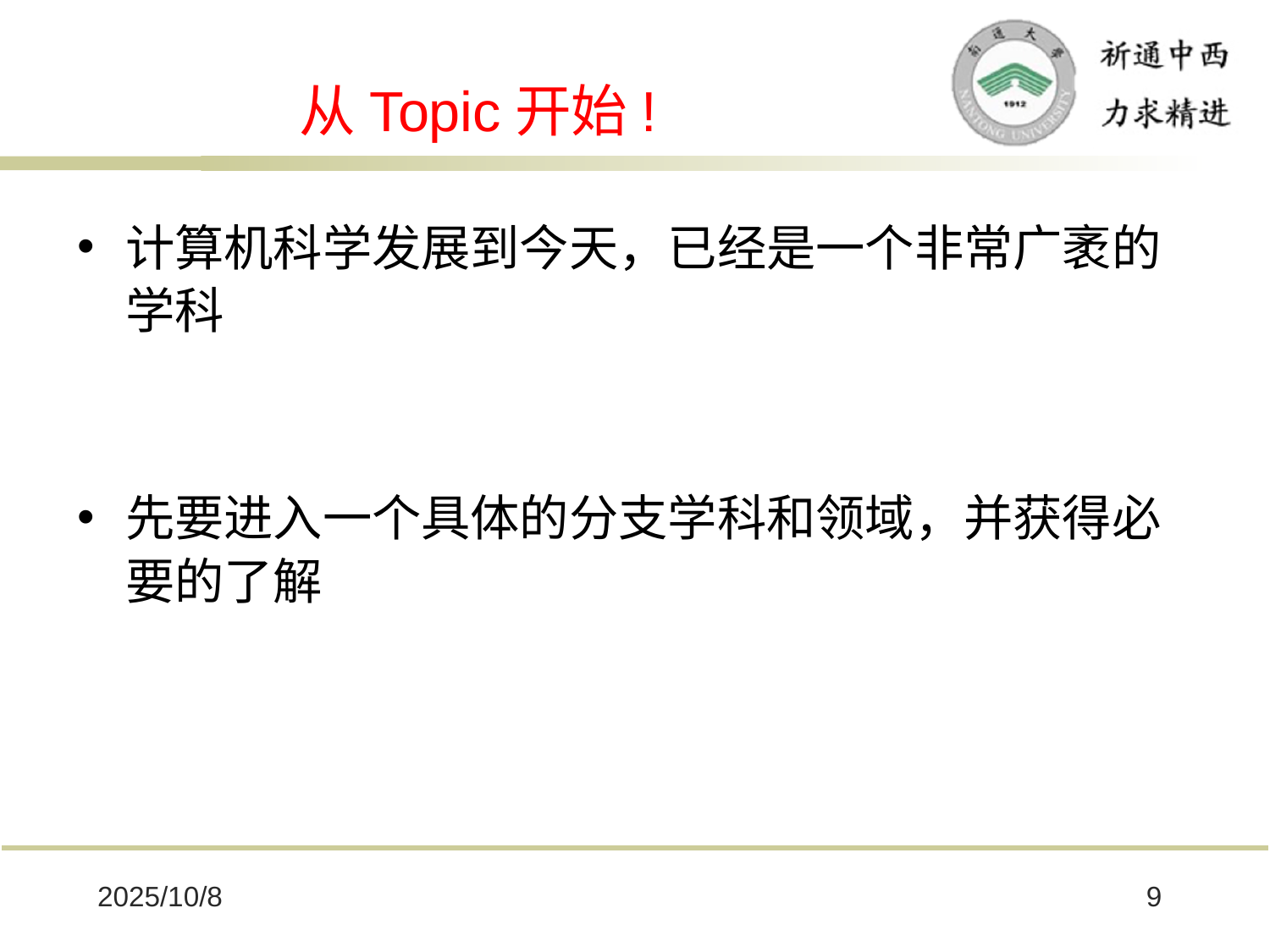

# 从Topic开始!
计算机科学发展到今天，已经是一个非常广袤的学科

先要进入一个具体的分支学科和领域，并获得必要的了解

2025/10/8
9